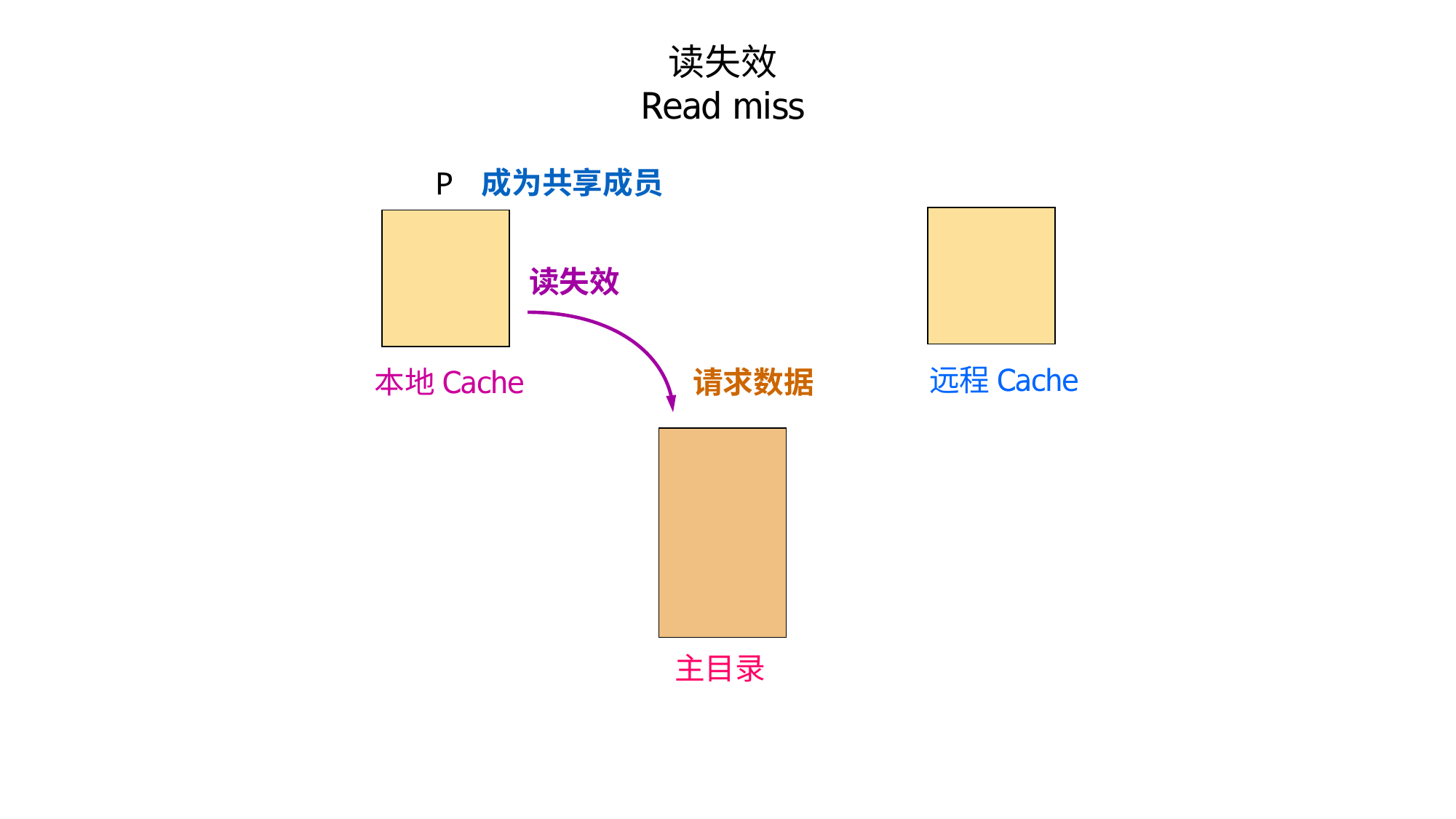

读失效
Read miss
成为共享成员
P

读失效

远程Cache
本地Cache
请求数据

主目录